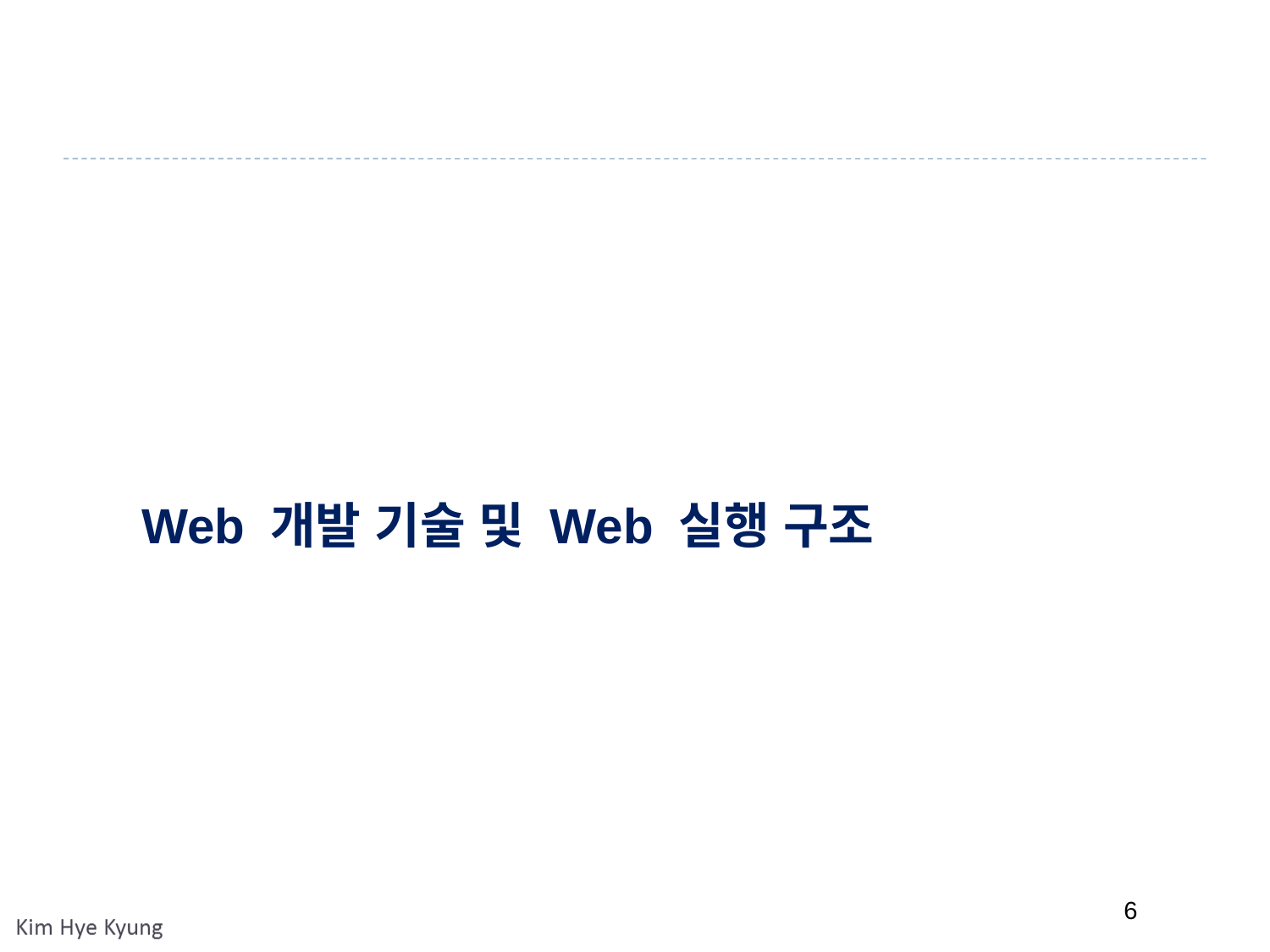

Web 개발 기술 및 Web 실행 구조

6